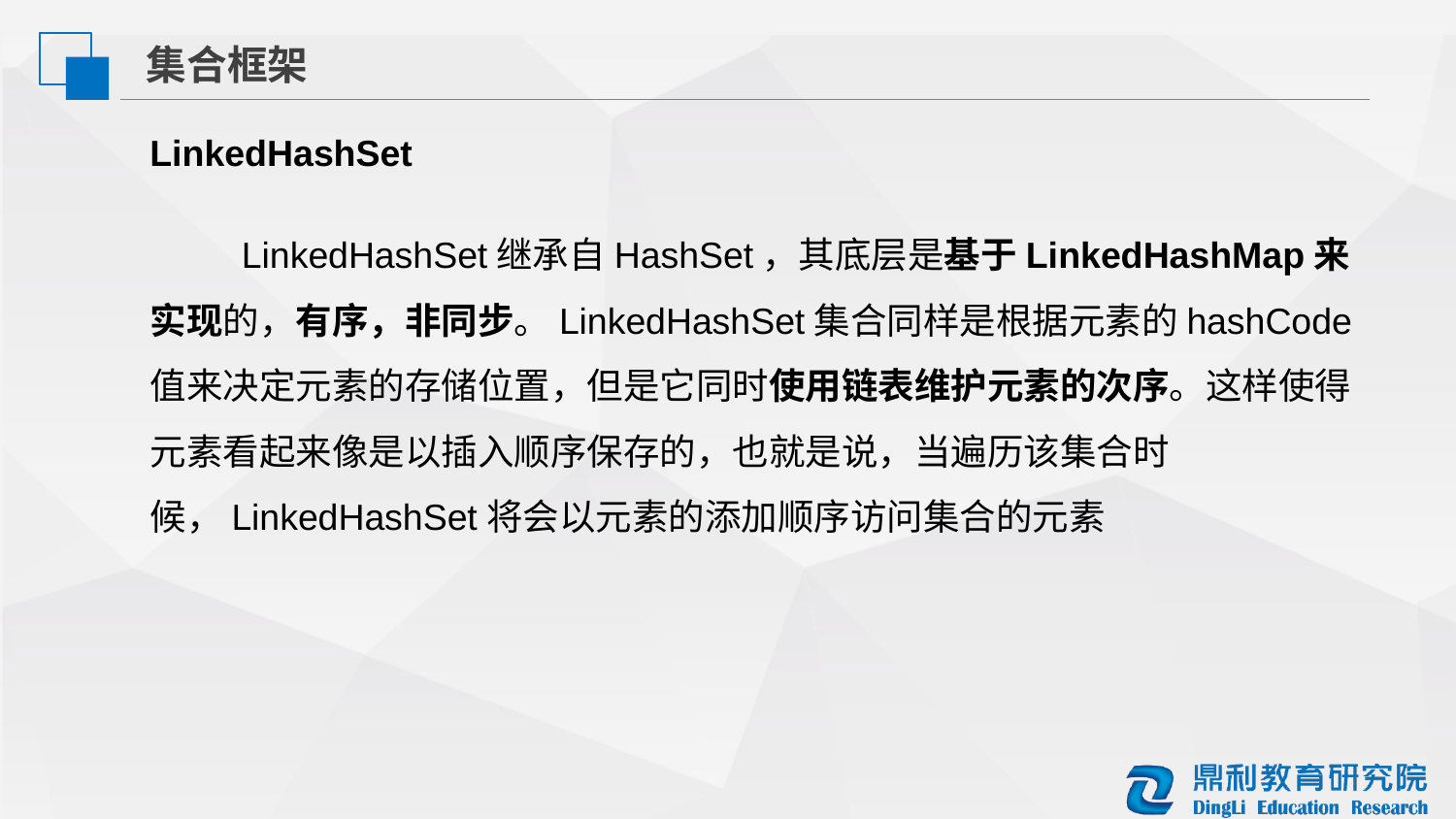

集合框架
LinkedHashSet
         LinkedHashSet继承自HashSet，其底层是基于LinkedHashMap来实现的，有序，非同步。LinkedHashSet集合同样是根据元素的hashCode值来决定元素的存储位置，但是它同时使用链表维护元素的次序。这样使得元素看起来像是以插入顺序保存的，也就是说，当遍历该集合时候，LinkedHashSet将会以元素的添加顺序访问集合的元素